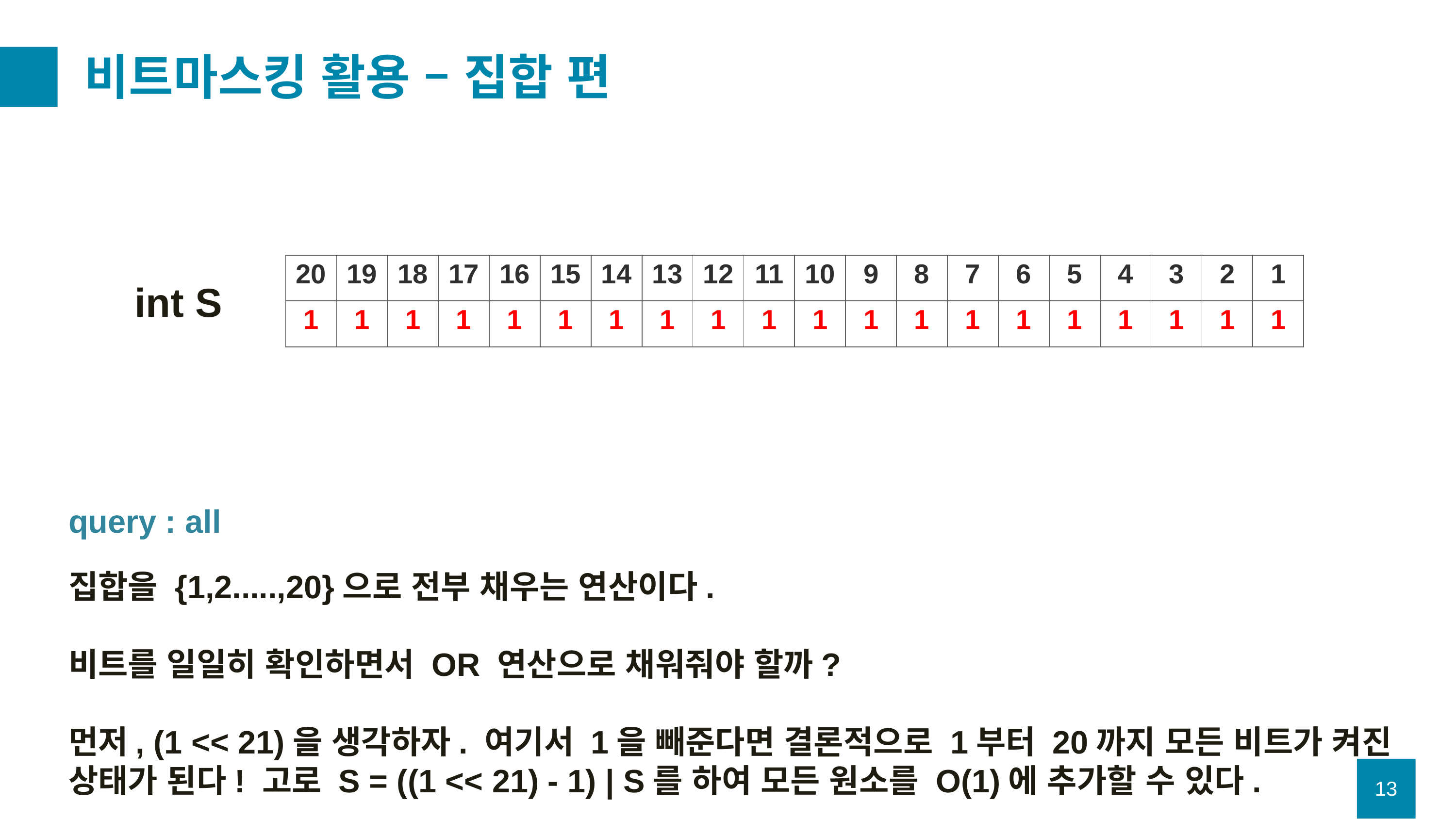

# 비트마스킹 활용 – 집합 편
| 20 | 19 | 18 | 17 | 16 | 15 | 14 | 13 | 12 | 11 | 10 | 9 | 8 | 7 | 6 | 5 | 4 | 3 | 2 | 1 |
| --- | --- | --- | --- | --- | --- | --- | --- | --- | --- | --- | --- | --- | --- | --- | --- | --- | --- | --- | --- |
| 1 | 1 | 1 | 1 | 1 | 1 | 1 | 1 | 1 | 1 | 1 | 1 | 1 | 1 | 1 | 1 | 1 | 1 | 1 | 1 |
int S
query : all
집합을 {1,2.....,20}으로 전부 채우는 연산이다.

비트를 일일히 확인하면서 OR 연산으로 채워줘야 할까?
먼저, (1 << 21)을 생각하자. 여기서 1을 빼준다면 결론적으로 1부터 20까지 모든 비트가 켜진 상태가 된다! 고로 S = ((1 << 21) - 1) | S를 하여 모든 원소를 O(1)에 추가할 수 있다.
13